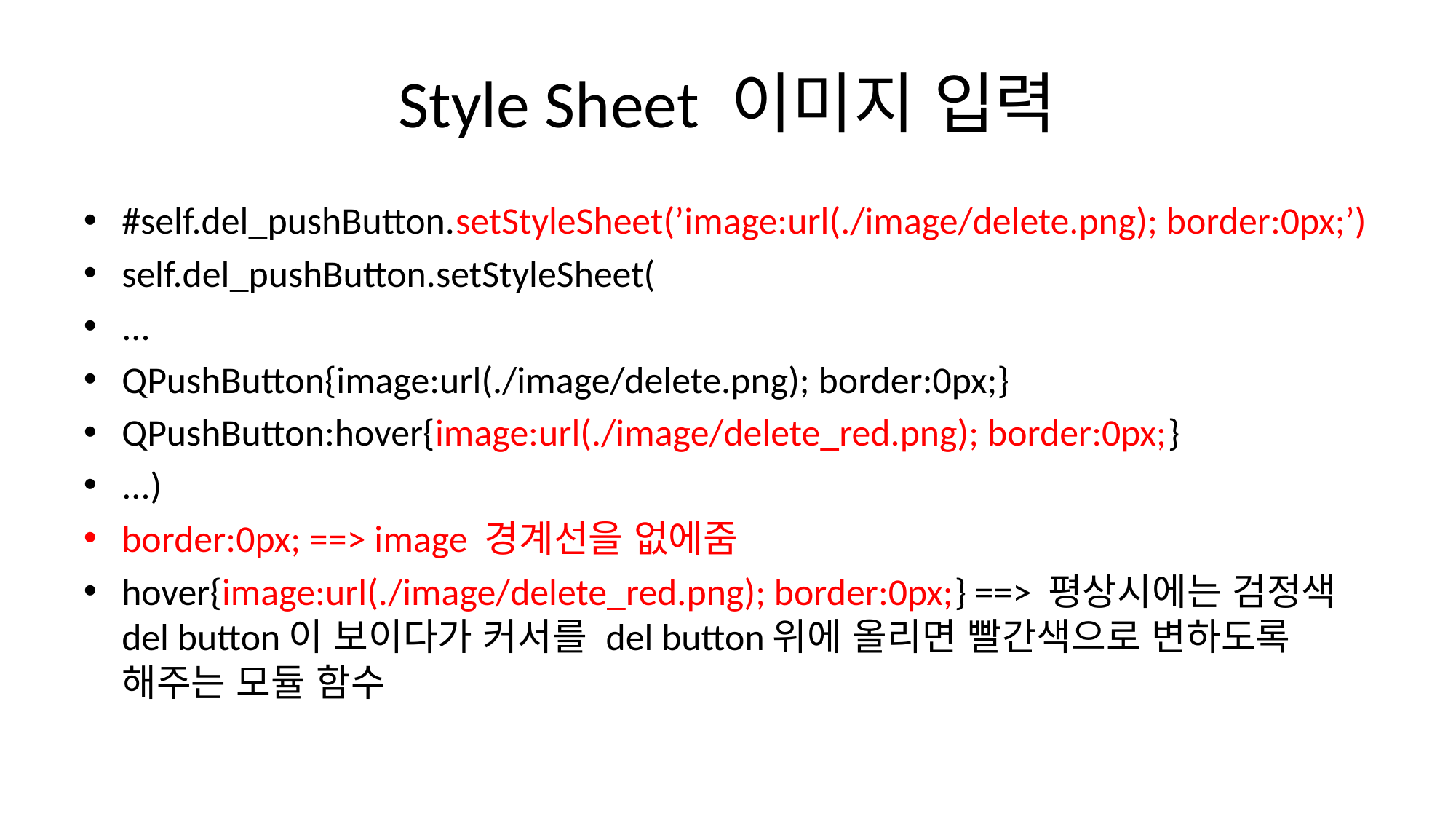

# Style Sheet 이미지 입력
#self.del_pushButton.setStyleSheet(’image:url(./image/delete.png); border:0px;’)
self.del_pushButton.setStyleSheet(
...
QPushButton{image:url(./image/delete.png); border:0px;}
QPushButton:hover{image:url(./image/delete_red.png); border:0px;}
...)
border:0px; ==> image 경계선을 없에줌
hover{image:url(./image/delete_red.png); border:0px;} ==> 평상시에는 검정색 del button이 보이다가 커서를 del button위에 올리면 빨간색으로 변하도록 해주는 모듈 함수